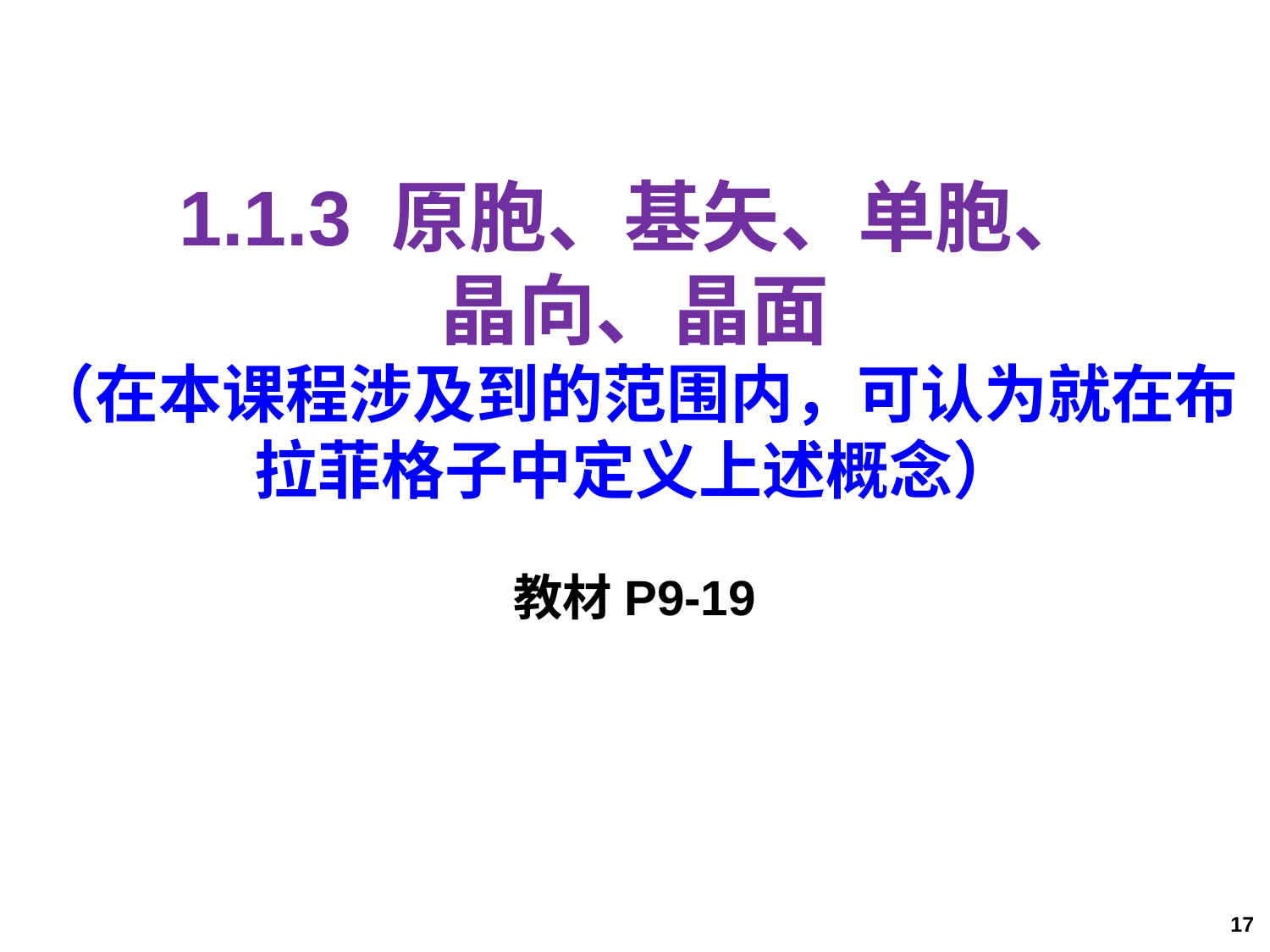

# 1.1.3 原胞、基矢、单胞、 晶向、晶面 （在本课程涉及到的范围内，可认为就在布拉菲格子中定义上述概念） 教材P9-19
17